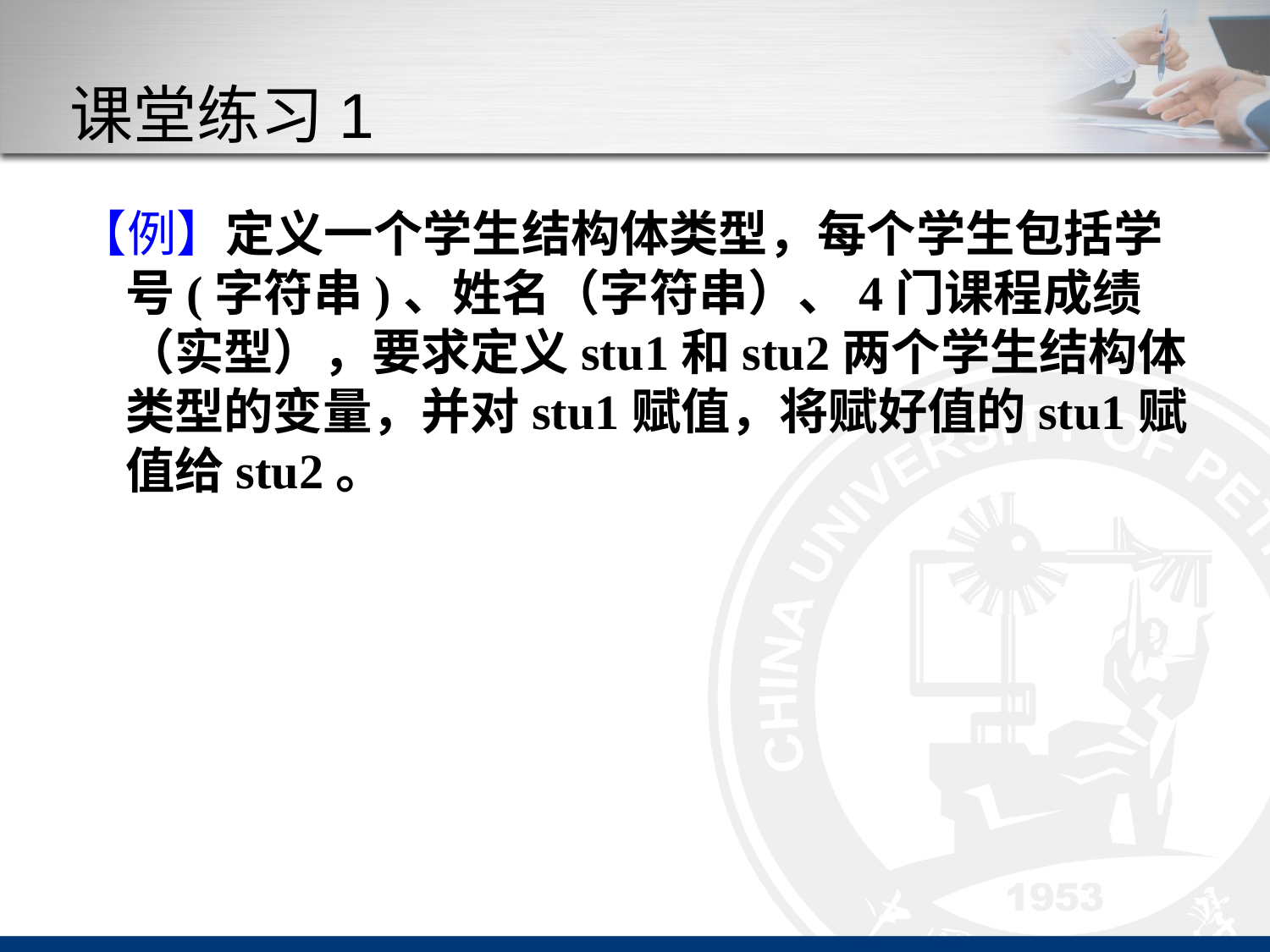

# 课堂练习1
【例】定义一个学生结构体类型，每个学生包括学号(字符串)、姓名（字符串）、4门课程成绩（实型），要求定义stu1和stu2两个学生结构体类型的变量，并对stu1赋值，将赋好值的stu1赋值给stu2。